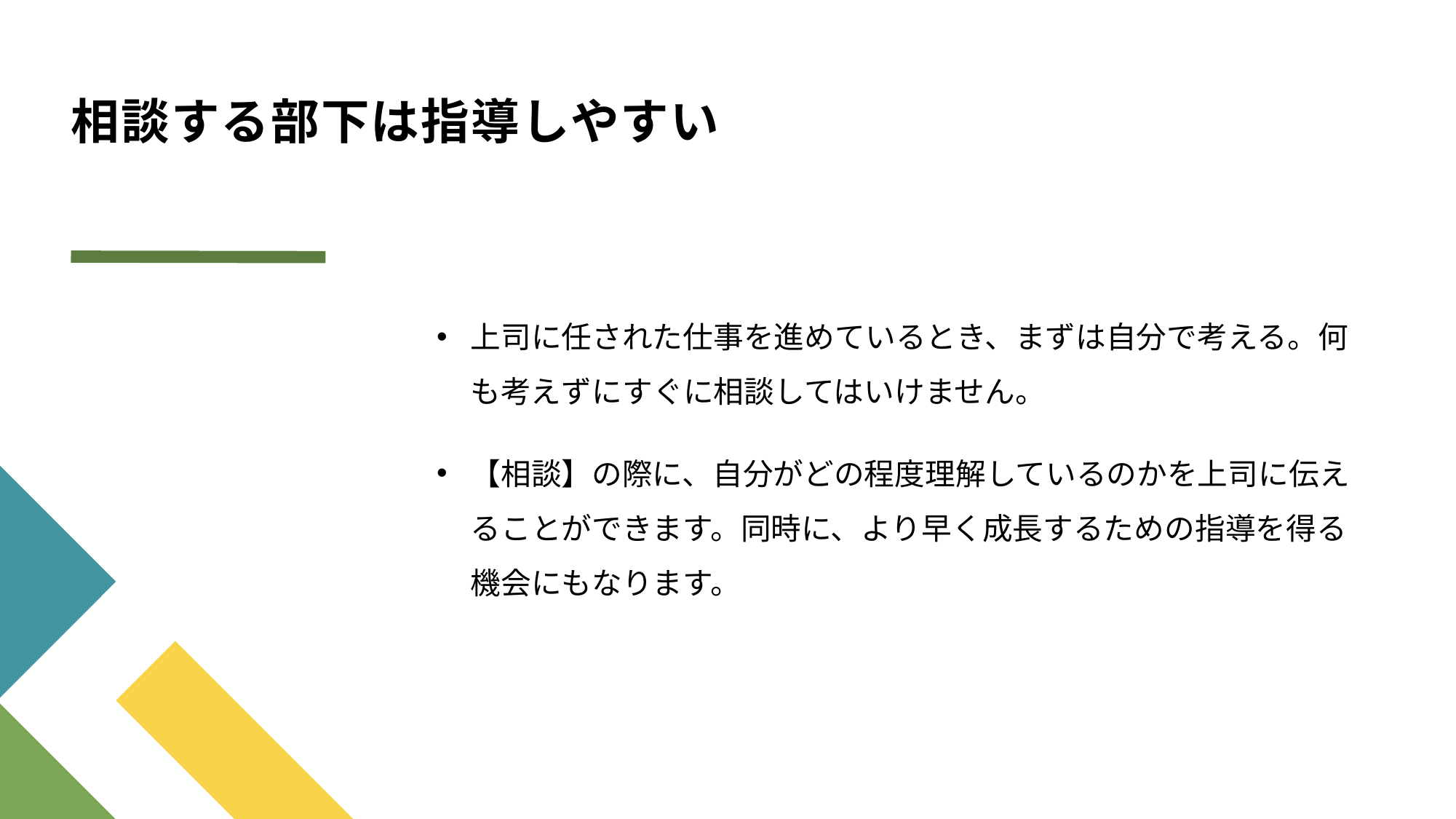

# 相談する部下は指導しやすい

上司に任された仕事を進めているとき、まずは自分で考える。何も考えずにすぐに相談してはいけません。
【相談】の際に、自分がどの程度理解しているのかを上司に伝えることができます。同時に、より早く成長するための指導を得る機会にもなります。